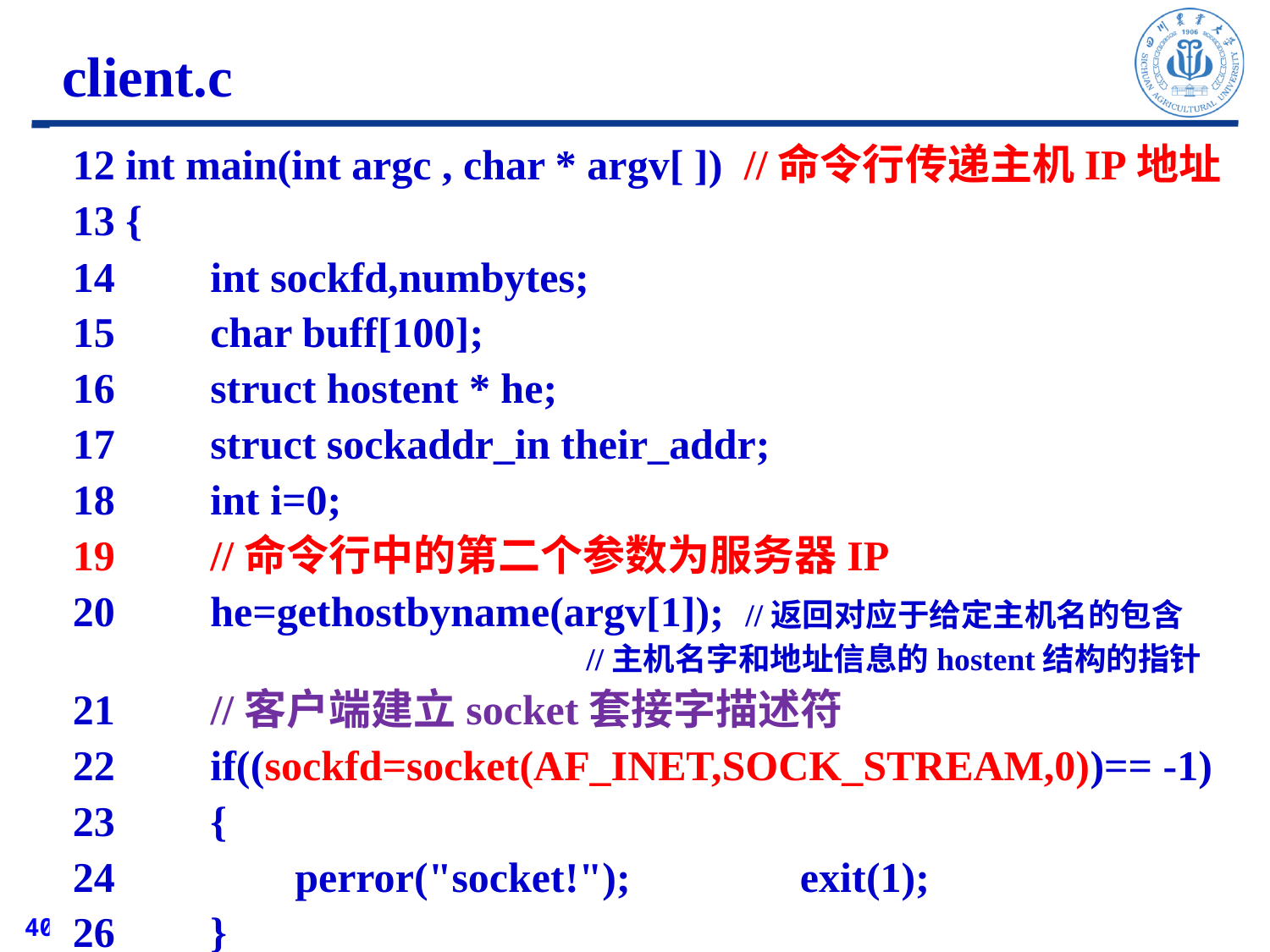

client.c
 12 int main(int argc , char * argv[ ])  //命令行传递主机IP地址
 13 {
 14         int sockfd,numbytes;
 15         char buff[100];
 16         struct hostent * he;
 17         struct sockaddr_in their_addr;
 18         int i=0;
 19         //命令行中的第二个参数为服务器IP
 20         he=gethostbyname(argv[1]);  //返回对应于给定主机名的包含
				  //主机名字和地址信息的hostent结构的指针
 21         //客户端建立socket套接字描述符
 22         if((sockfd=socket(AF_INET,SOCK_STREAM,0))== -1)
 23         {
 24                 perror("socket!");                exit(1);
 26         }